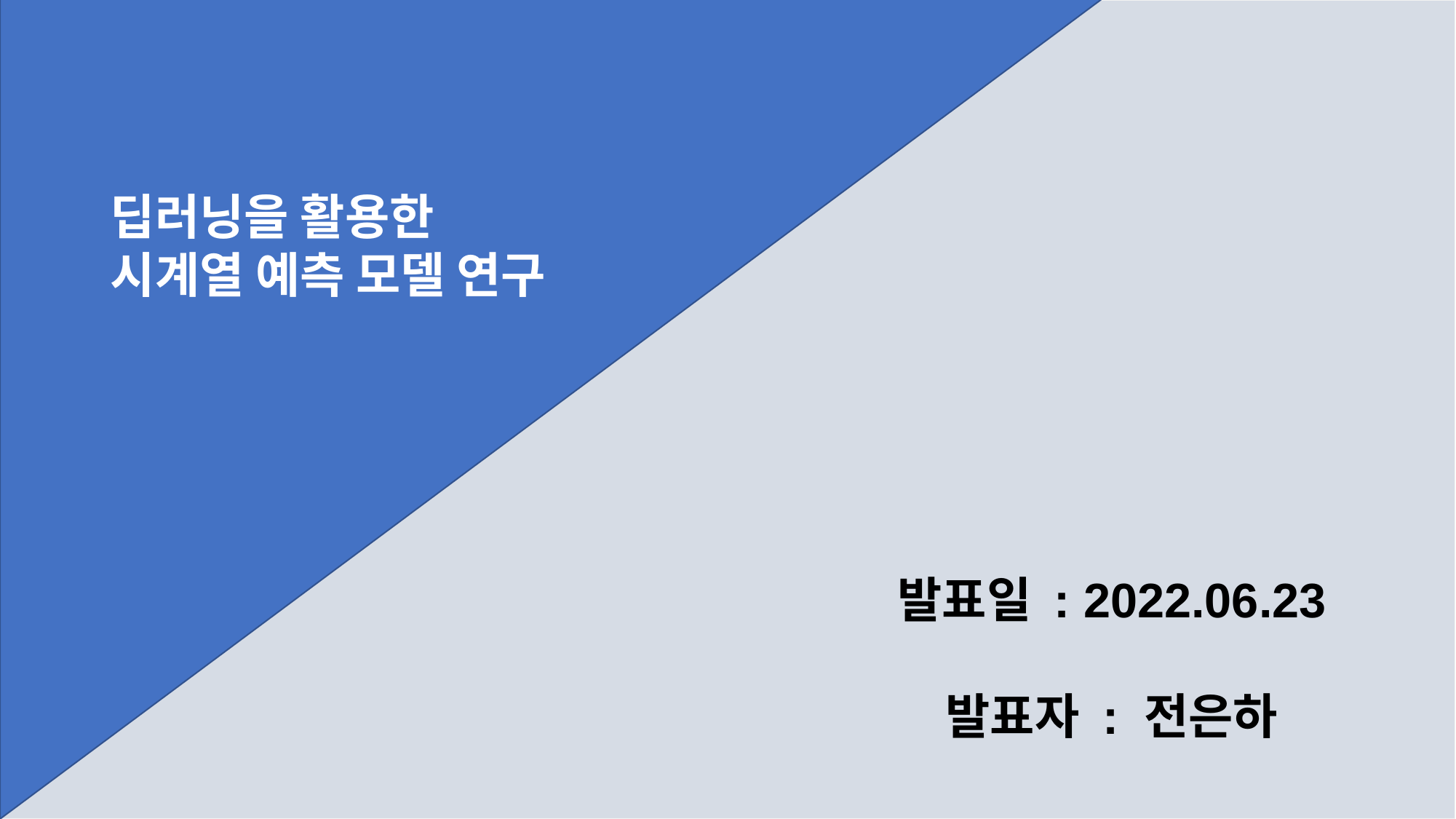

딥러닝을 활용한
시계열 예측 모델 연구
발표일 : 2022.06.23

발표자 : 전은하